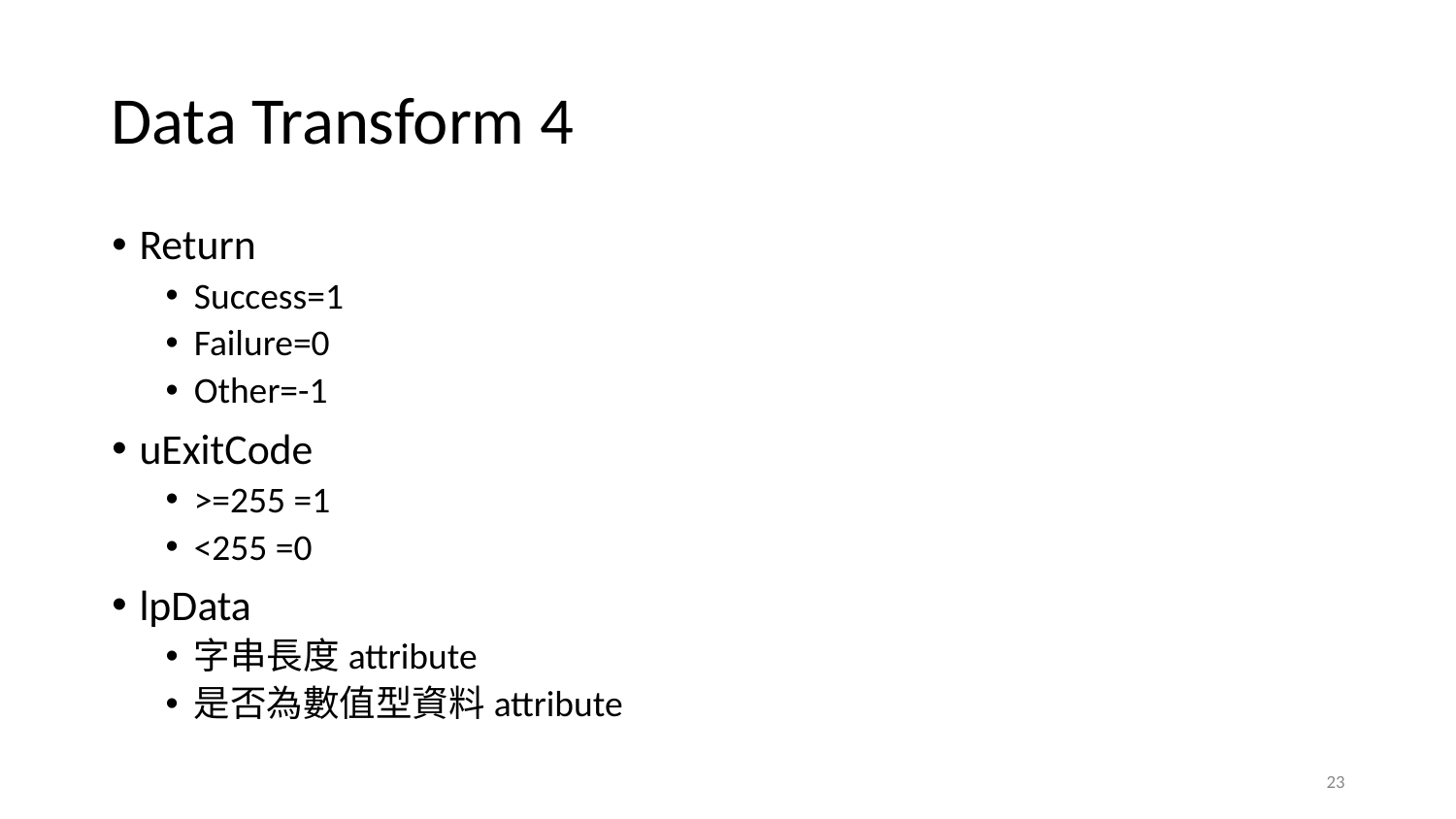

# Data Transform 4
Return
Success=1
Failure=0
Other=-1
uExitCode
>=255 =1
<255 =0
lpData
字串長度attribute
是否為數值型資料attribute
23